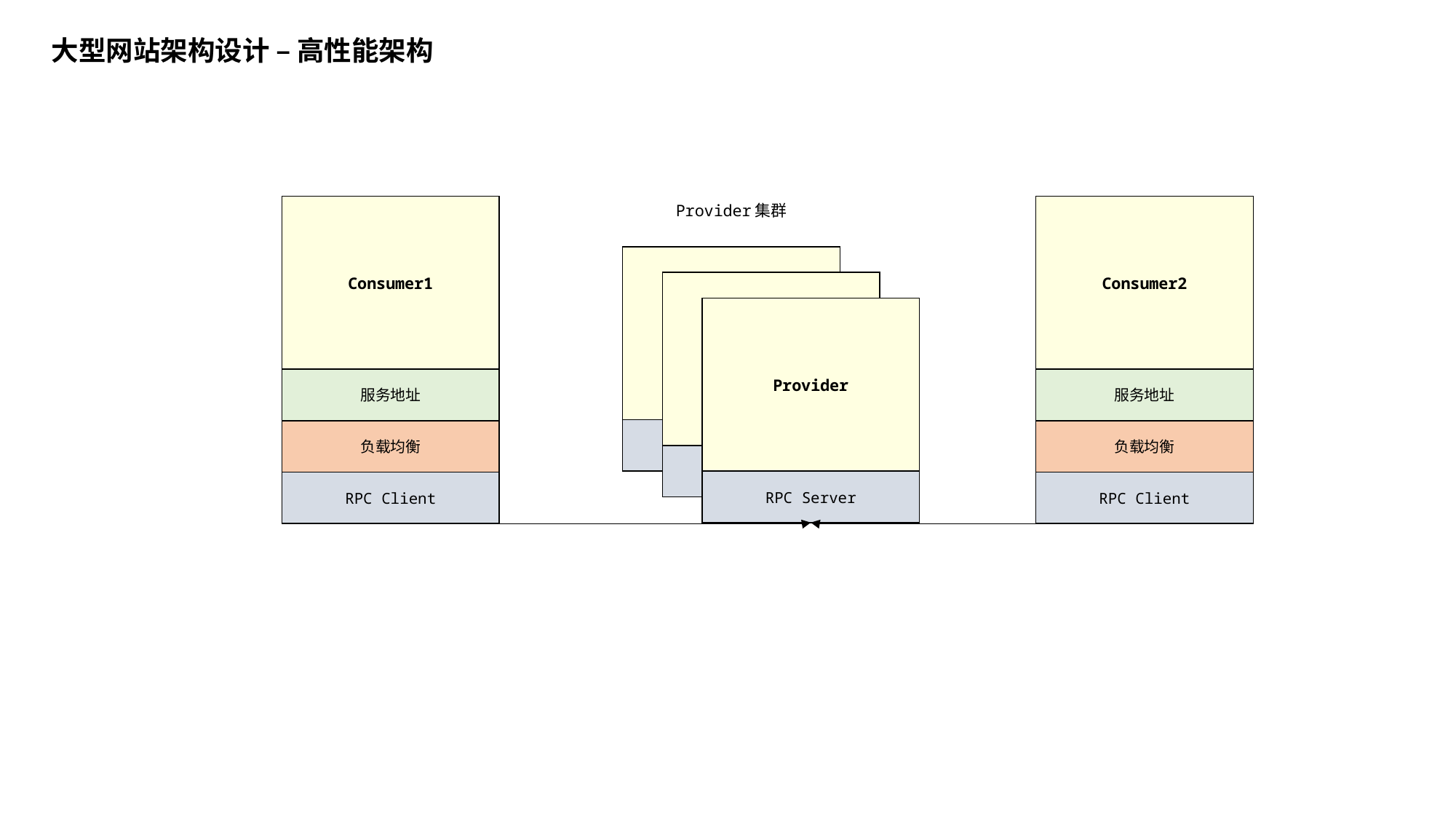

大型网站架构设计 – 高性能架构
Provider集群
Consumer1
Consumer2
Provider
Provider
Provider
服务地址
服务地址
RPC Server
负载均衡
负载均衡
RPC Server
RPC Server
RPC Client
RPC Client